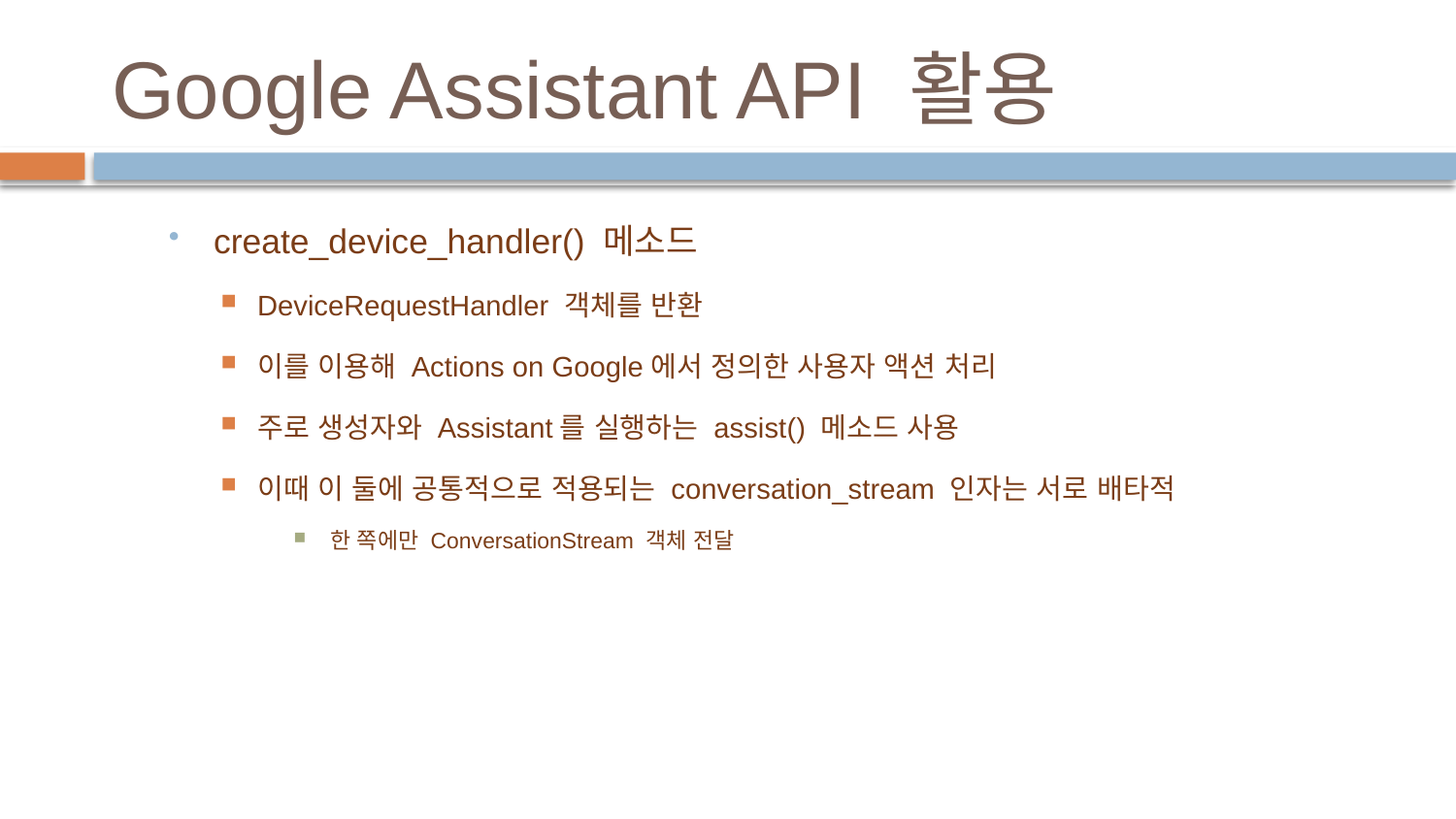

# Google Assistant API 활용
create_device_handler() 메소드
DeviceRequestHandler 객체를 반환
이를 이용해 Actions on Google에서 정의한 사용자 액션 처리
주로 생성자와 Assistant를 실행하는 assist() 메소드 사용
이때 이 둘에 공통적으로 적용되는 conversation_stream 인자는 서로 배타적
한 쪽에만 ConversationStream 객체 전달